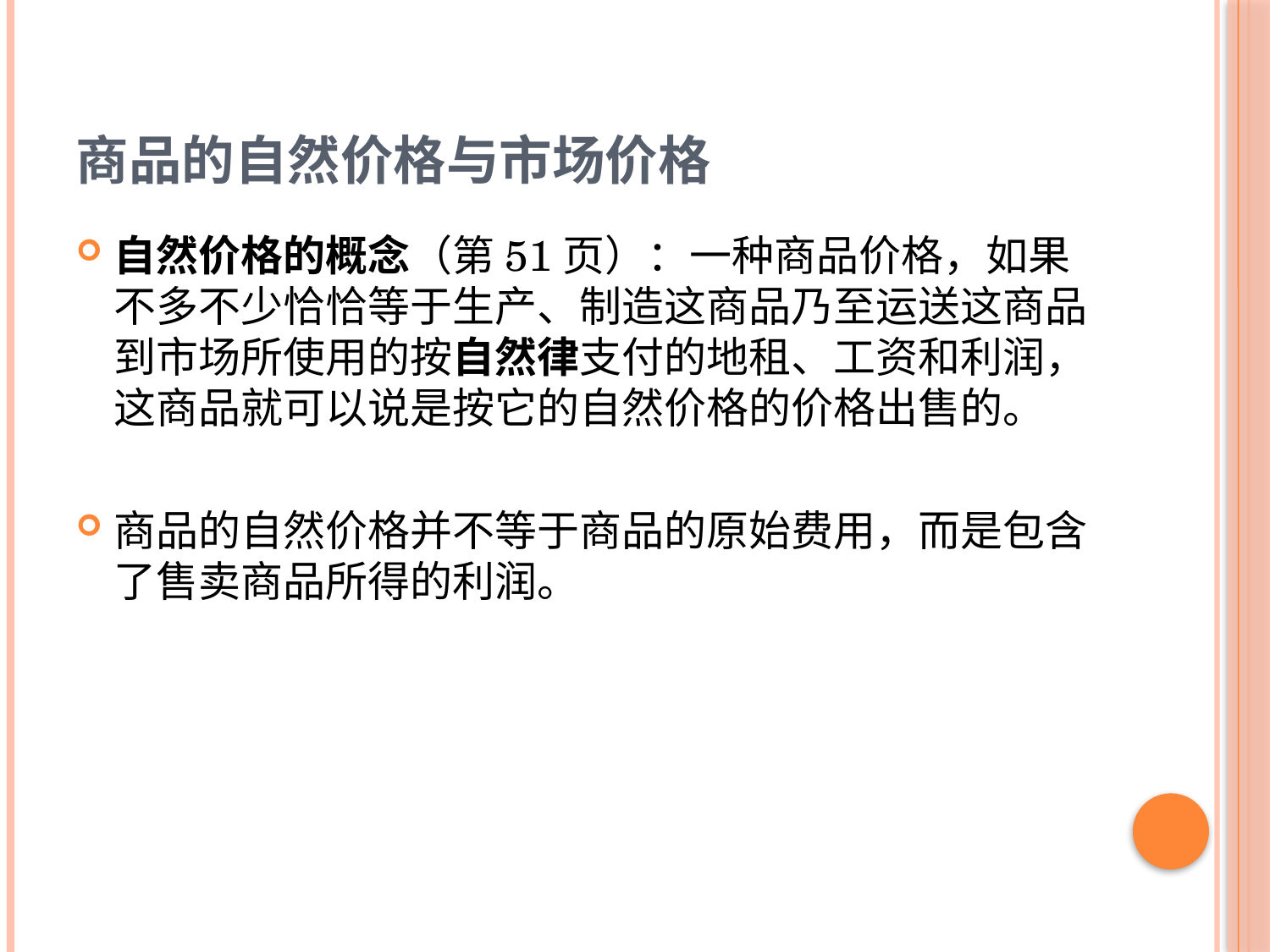

# 商品的自然价格与市场价格
自然价格的概念（第51页）：一种商品价格，如果不多不少恰恰等于生产、制造这商品乃至运送这商品到市场所使用的按自然律支付的地租、工资和利润，这商品就可以说是按它的自然价格的价格出售的。

商品的自然价格并不等于商品的原始费用，而是包含了售卖商品所得的利润。